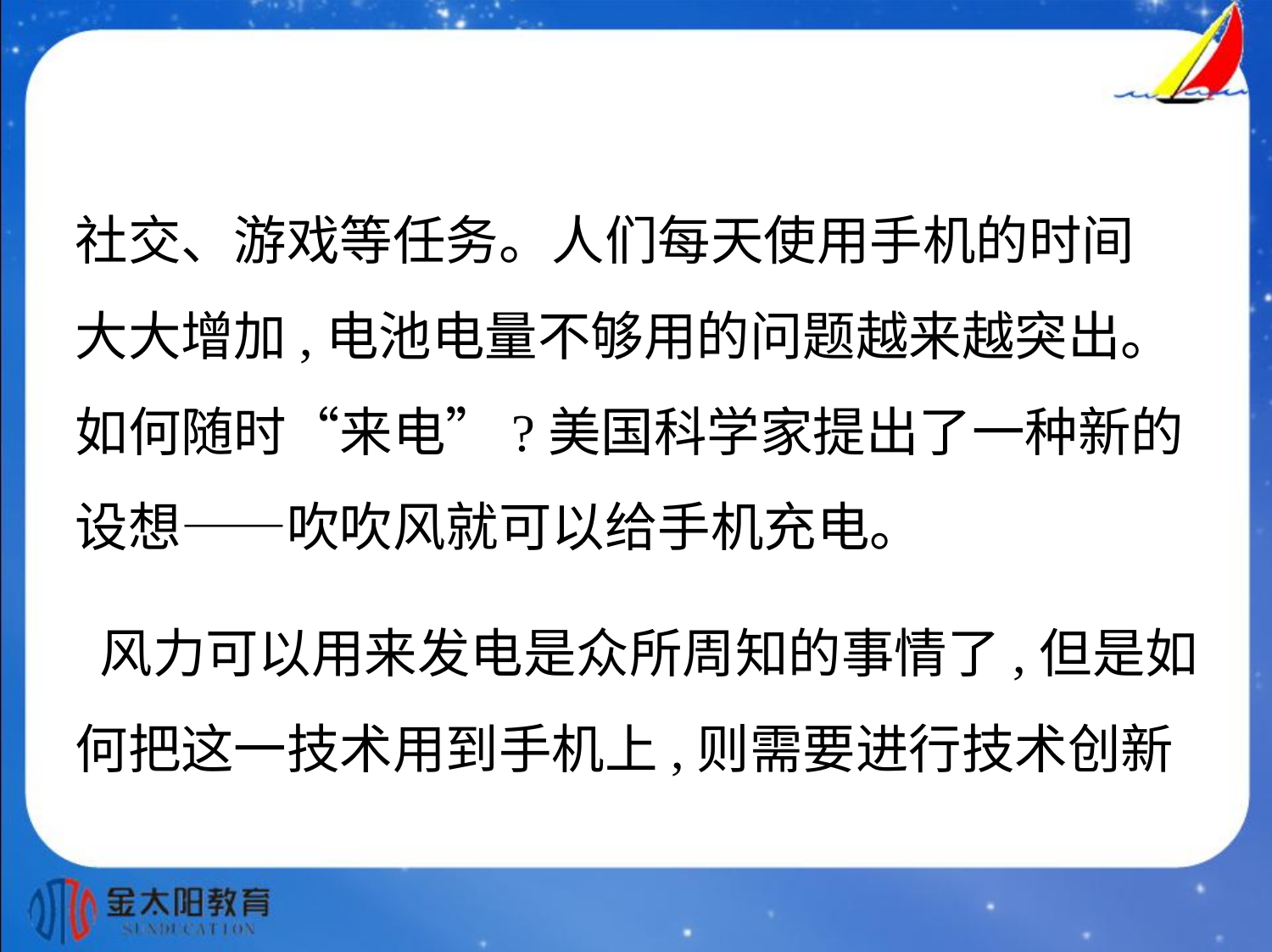

社交、游戏等任务。人们每天使用手机的时间
大大增加,电池电量不够用的问题越来越突出。
如何随时“来电”?美国科学家提出了一种新的
设想——吹吹风就可以给手机充电。
 风力可以用来发电是众所周知的事情了,但是如
何把这一技术用到手机上,则需要进行技术创新